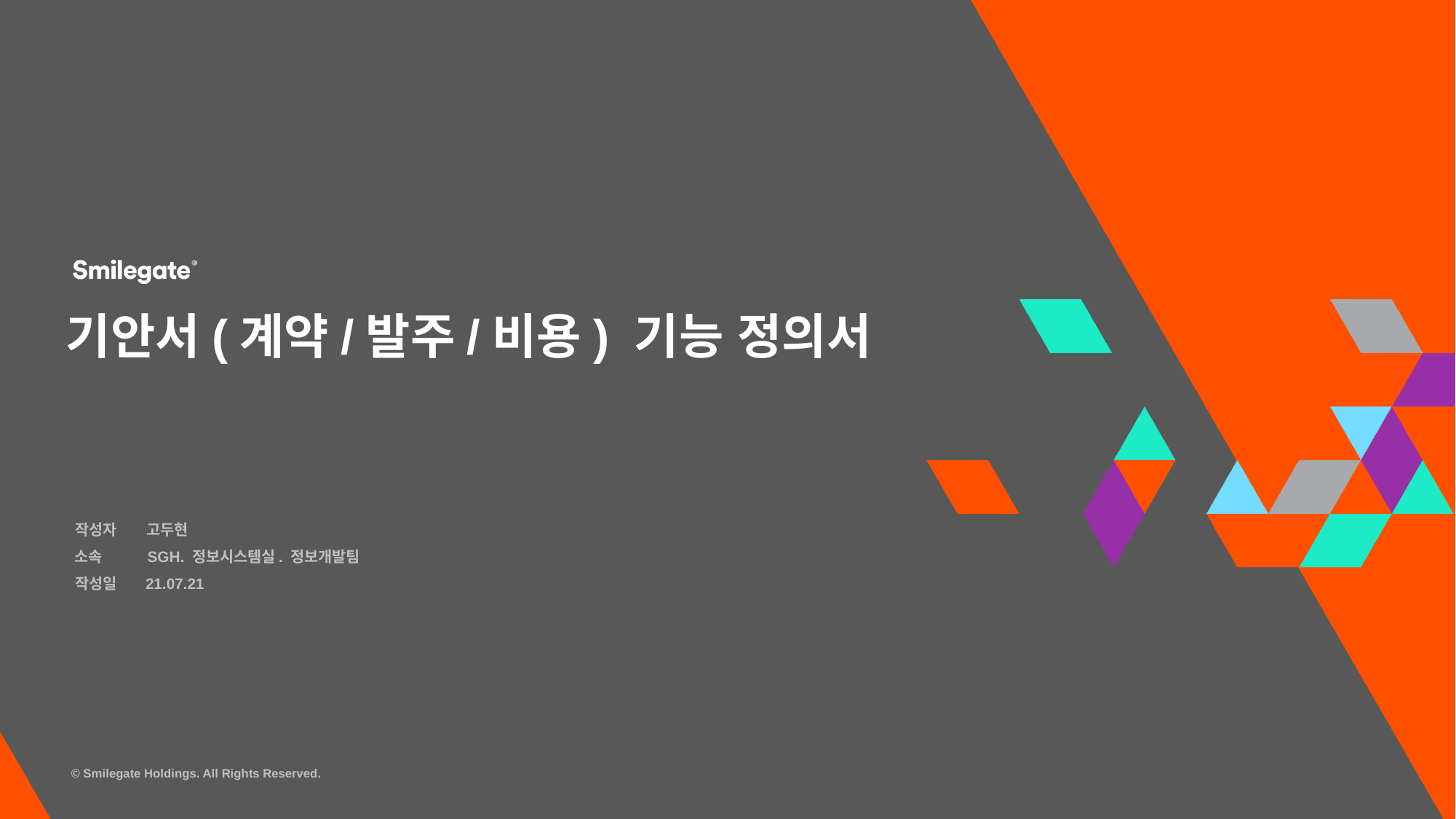

기안서(계약/발주/비용) 기능 정의서
고두현
작성자
SGH. 정보시스템실. 정보개발팀
소속
21.07.21
작성일